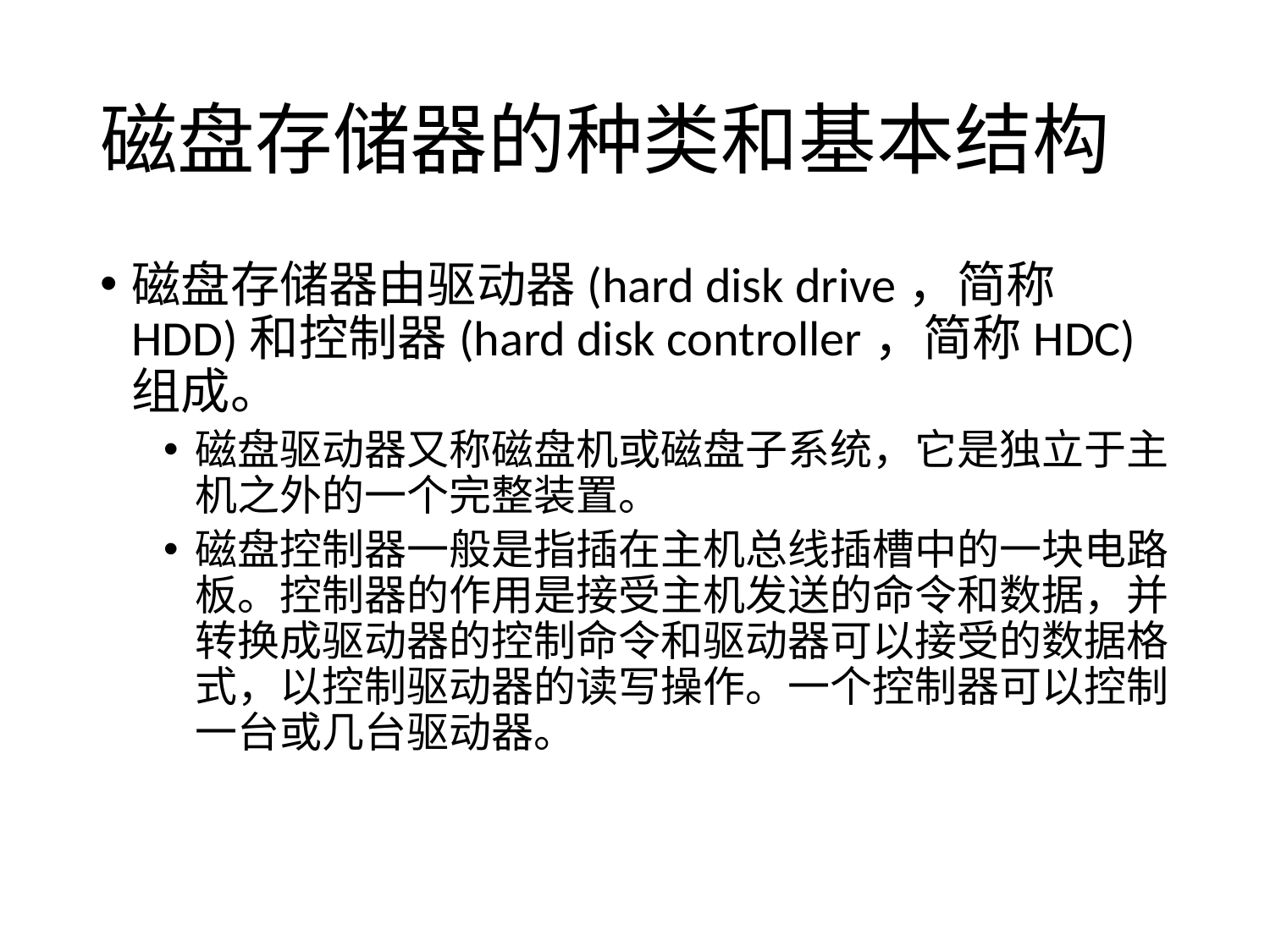

# 磁盘存储器的种类和基本结构
磁盘存储器由驱动器(hard disk drive，简称HDD)和控制器(hard disk controller，简称HDC)组成。
磁盘驱动器又称磁盘机或磁盘子系统，它是独立于主机之外的一个完整装置。
磁盘控制器一般是指插在主机总线插槽中的一块电路板。控制器的作用是接受主机发送的命令和数据，并转换成驱动器的控制命令和驱动器可以接受的数据格式，以控制驱动器的读写操作。一个控制器可以控制一台或几台驱动器。